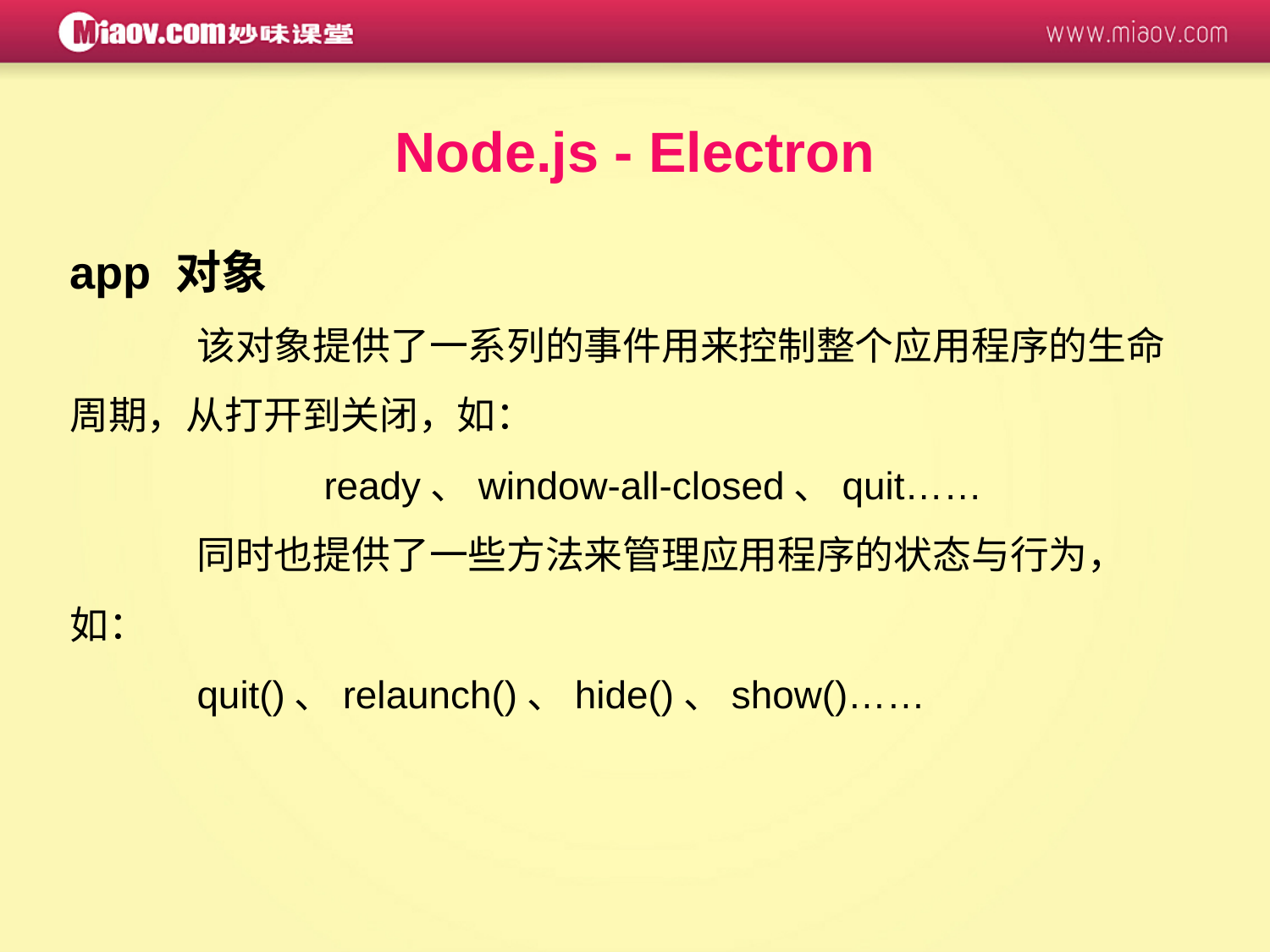

Node.js - Electron
app 对象
	该对象提供了一系列的事件用来控制整个应用程序的生命周期，从打开到关闭，如：
		ready、window-all-closed、quit……
	同时也提供了一些方法来管理应用程序的状态与行为，如：
	quit()、relaunch()、hide()、show()……